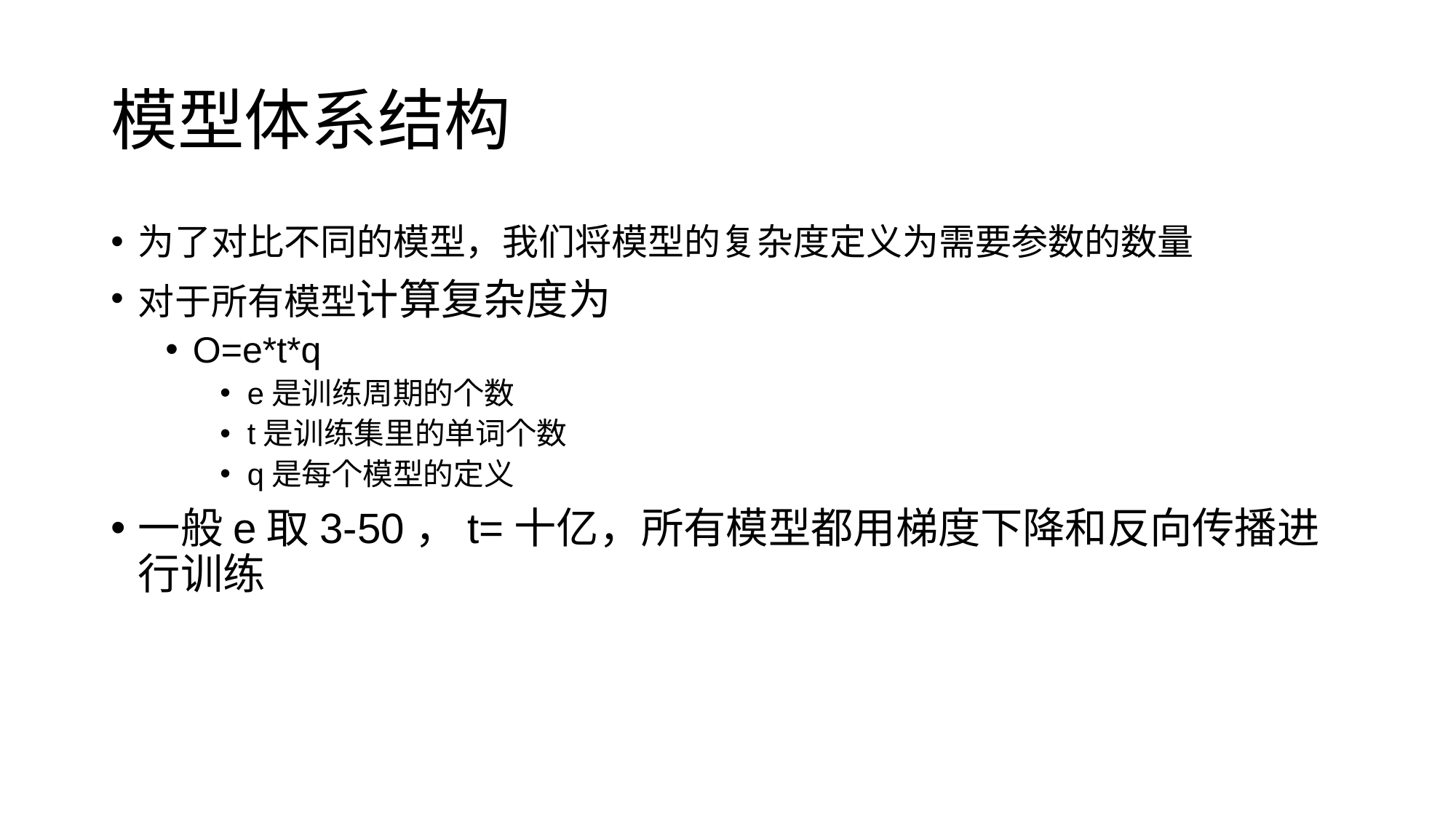

# 模型体系结构
为了对比不同的模型，我们将模型的复杂度定义为需要参数的数量
对于所有模型计算复杂度为
O=e*t*q
e是训练周期的个数
t是训练集里的单词个数
q是每个模型的定义
一般e取3-50，t=十亿，所有模型都用梯度下降和反向传播进行训练